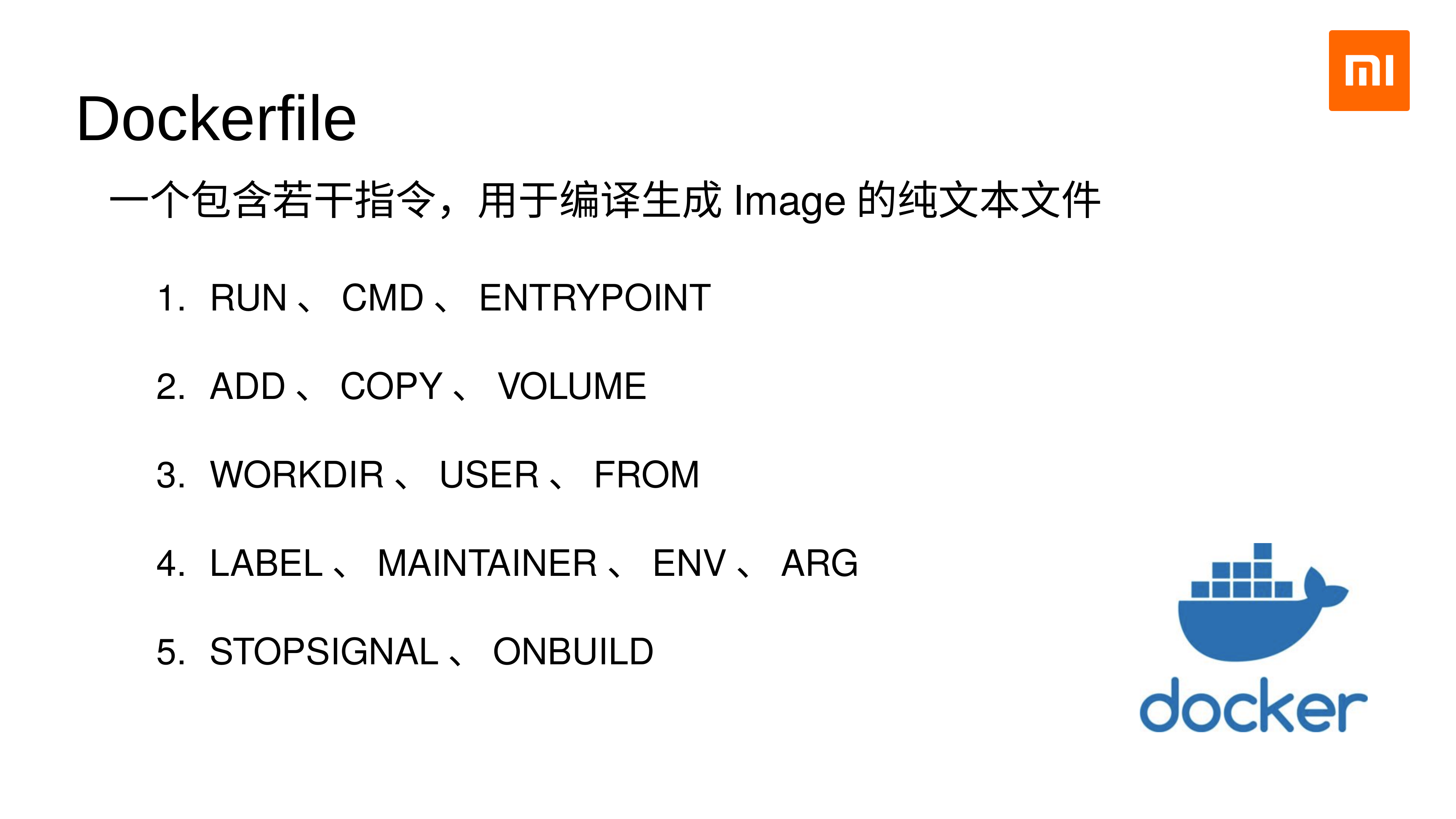

Dockerfile
一个包含若干指令，用于编译生成Image的纯文本文件
RUN、CMD、ENTRYPOINT
ADD、COPY、VOLUME
WORKDIR、USER、FROM
LABEL、MAINTAINER、ENV、ARG
STOPSIGNAL、ONBUILD